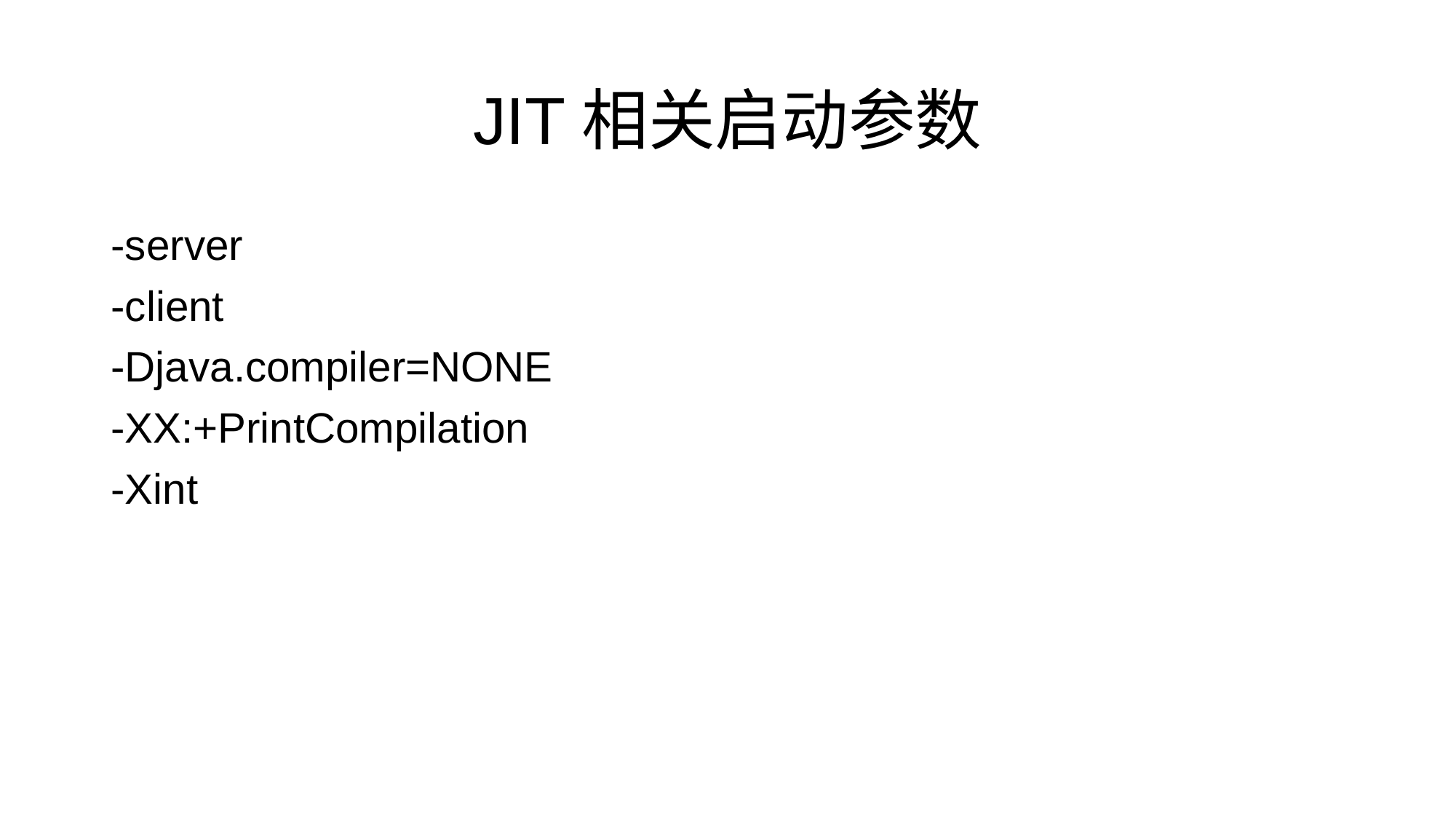

# JIT相关启动参数
-server
-client
-Djava.compiler=NONE
-XX:+PrintCompilation
-Xint